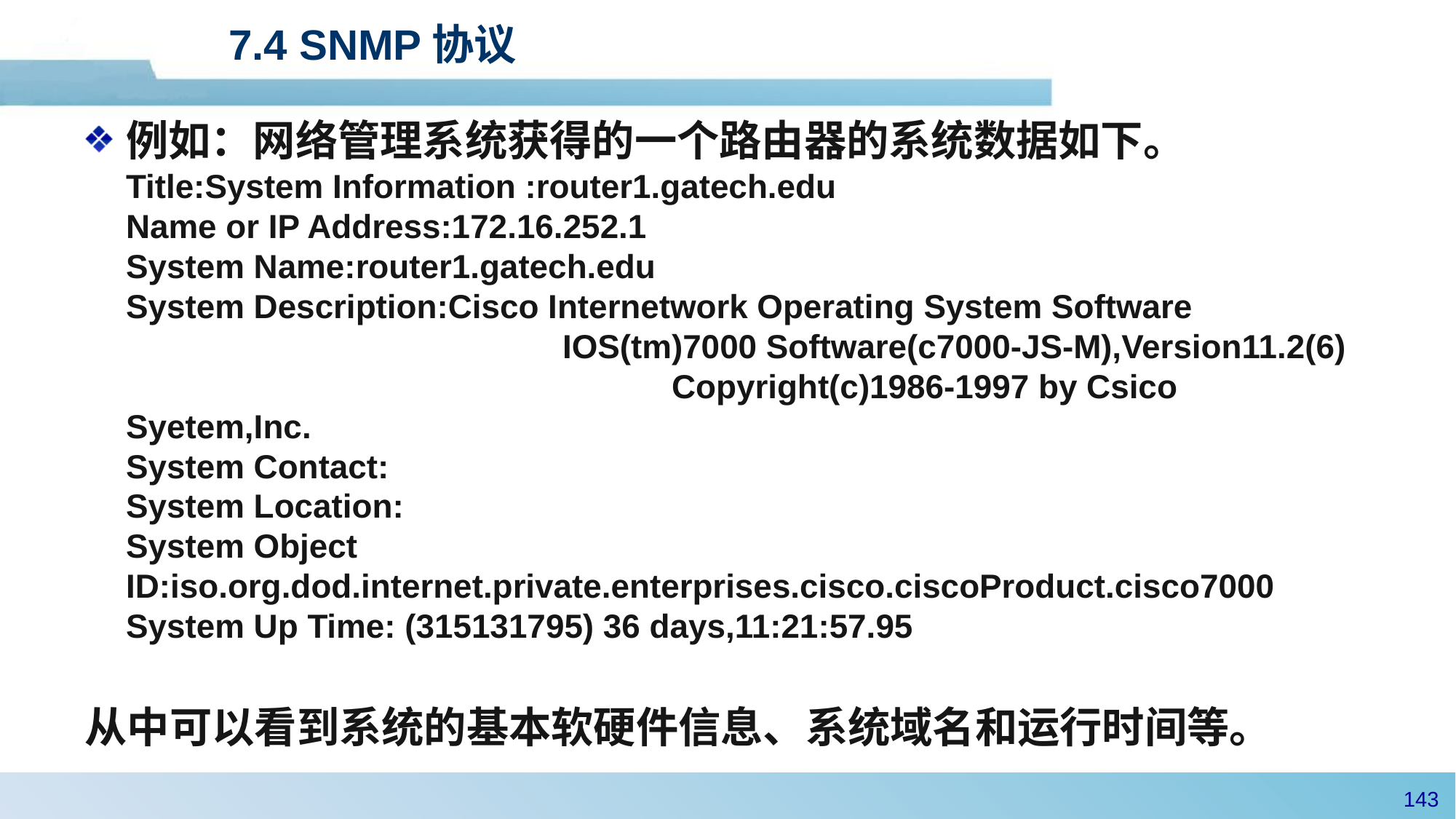

# 7.4 SNMP协议
例如：网络管理系统获得的一个路由器的系统数据如下。
Title:System Information :router1.gatech.edu
Name or IP Address:172.16.252.1
System Name:router1.gatech.edu
System Description:Cisco Internetwork Operating System Software
				IOS(tm)7000 Software(c7000-JS-M),Version11.2(6)
					Copyright(c)1986-1997 by Csico Syetem,Inc.
System Contact:
System Location:
System Object ID:iso.org.dod.internet.private.enterprises.cisco.ciscoProduct.cisco7000
System Up Time: (315131795) 36 days,11:21:57.95

从中可以看到系统的基本软硬件信息、系统域名和运行时间等。
143